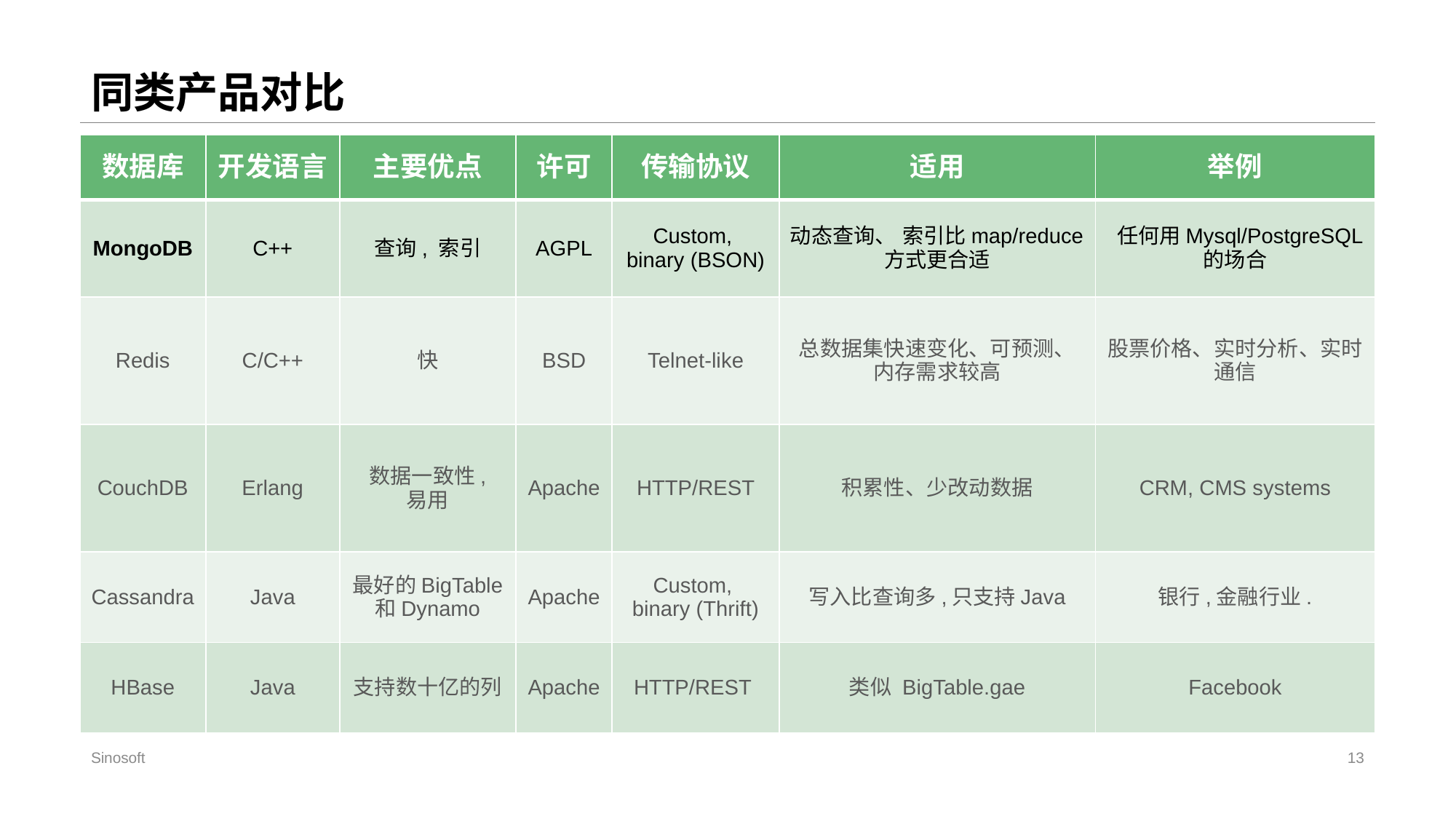

# 同类产品对比
| 数据库 | 开发语言 | 主要优点 | 许可 | 传输协议 | 适用 | 举例 |
| --- | --- | --- | --- | --- | --- | --- |
| MongoDB | C++ | 查询, 索引 | AGPL | Custom, binary (BSON) | 动态查询、 索引比map/reduce方式更合适 | 任何用Mysql/PostgreSQL的场合 |
| Redis | C/C++ | 快 | BSD | Telnet-like | 总数据集快速变化、可预测、内存需求较高 | 股票价格、实时分析、实时通信 |
| CouchDB | Erlang | 数据一致性, 易用 | Apache | HTTP/REST | 积累性、少改动数据 | CRM, CMS systems |
| Cassandra | Java | 最好的BigTable 和Dynamo | Apache | Custom, binary (Thrift) | 写入比查询多,只支持Java | 银行,金融行业. |
| HBase | Java | 支持数十亿的列 | Apache | HTTP/REST | 类似 BigTable.gae | Facebook |
Sinosoft
13